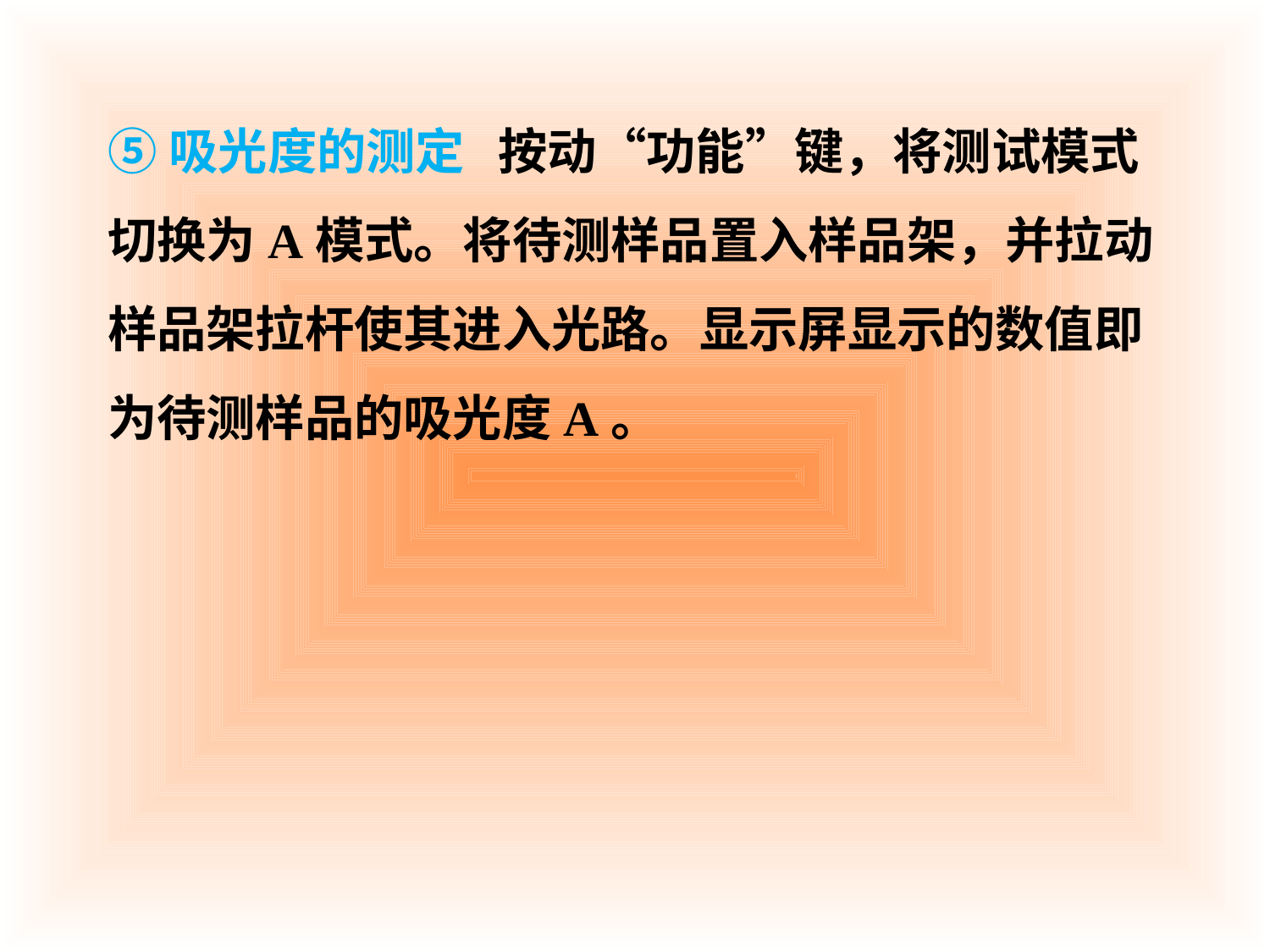

#
⑤吸光度的测定   按动“功能”键，将测试模式切换为A模式。将待测样品置入样品架，并拉动样品架拉杆使其进入光路。显示屏显示的数值即为待测样品的吸光度A。